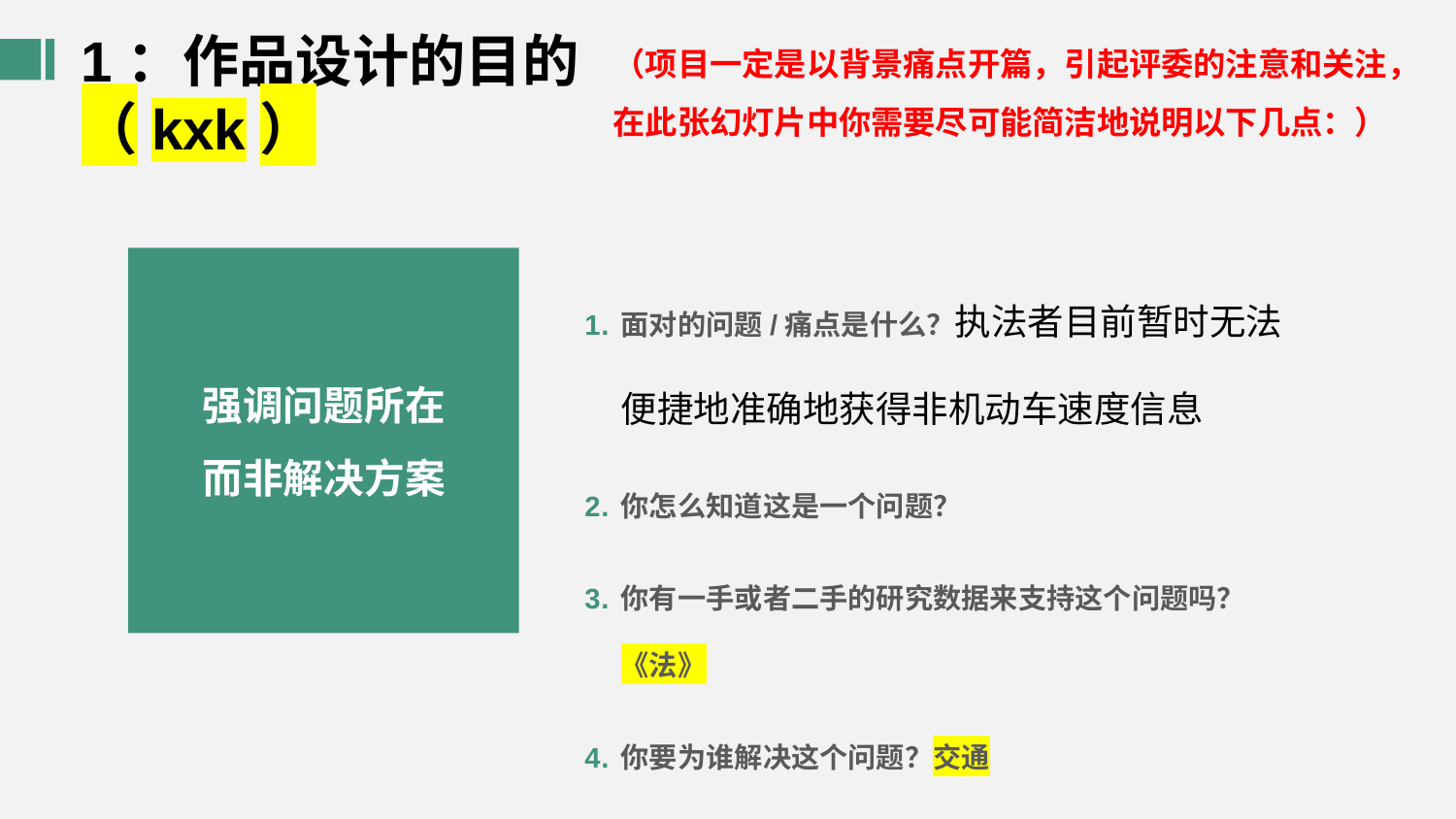

1：作品设计的目的（kxk）
（项目一定是以背景痛点开篇，引起评委的注意和关注，在此张幻灯片中你需要尽可能简洁地说明以下几点：）

面对的问题/痛点是什么？执法者目前暂时无法便捷地准确地获得非机动车速度信息
你怎么知道这是一个问题？
你有一手或者二手的研究数据来支持这个问题吗？《法》
你要为谁解决这个问题？交通
强调问题所在而非解决方案